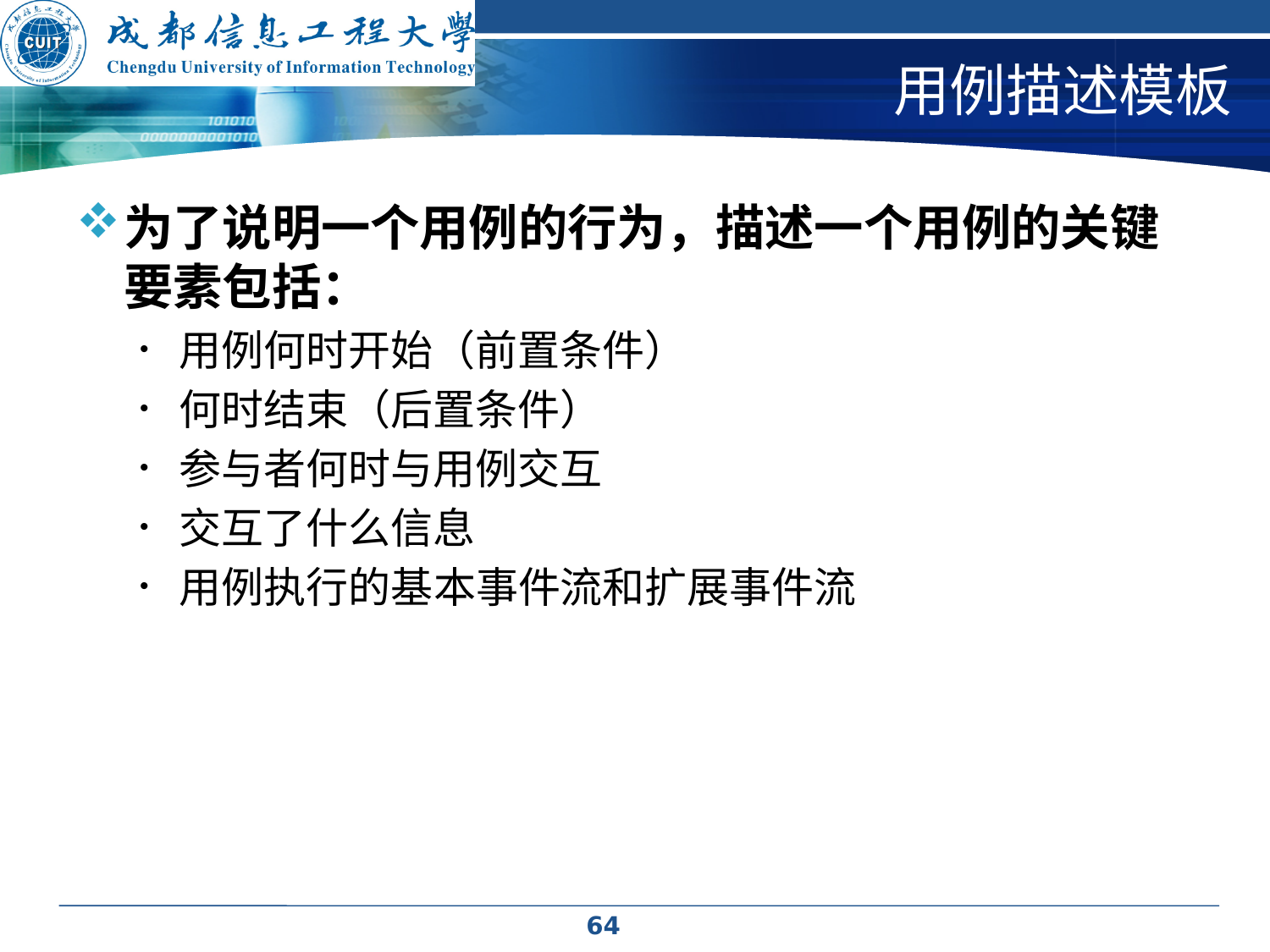

# 用例描述模板
为了说明一个用例的行为，描述一个用例的关键要素包括：
用例何时开始（前置条件）
何时结束（后置条件）
参与者何时与用例交互
交互了什么信息
用例执行的基本事件流和扩展事件流
64